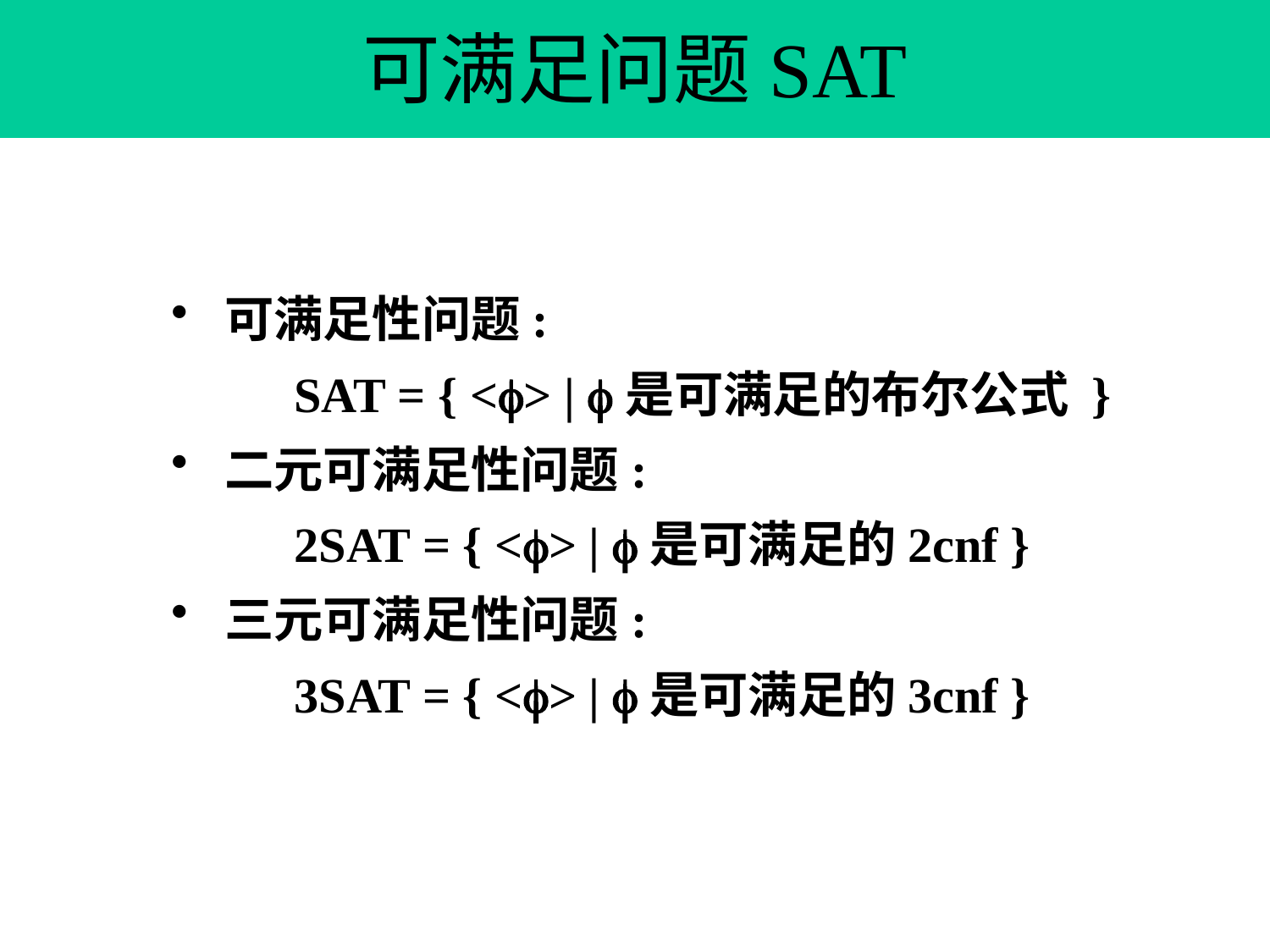

# 可满足问题SAT
 可满足性问题:
          SAT = { <φ> | φ是可满足的布尔公式 }
 二元可满足性问题:
          2SAT = { <φ> | φ是可满足的2cnf }
 三元可满足性问题:
          3SAT = { <φ> | φ是可满足的3cnf }